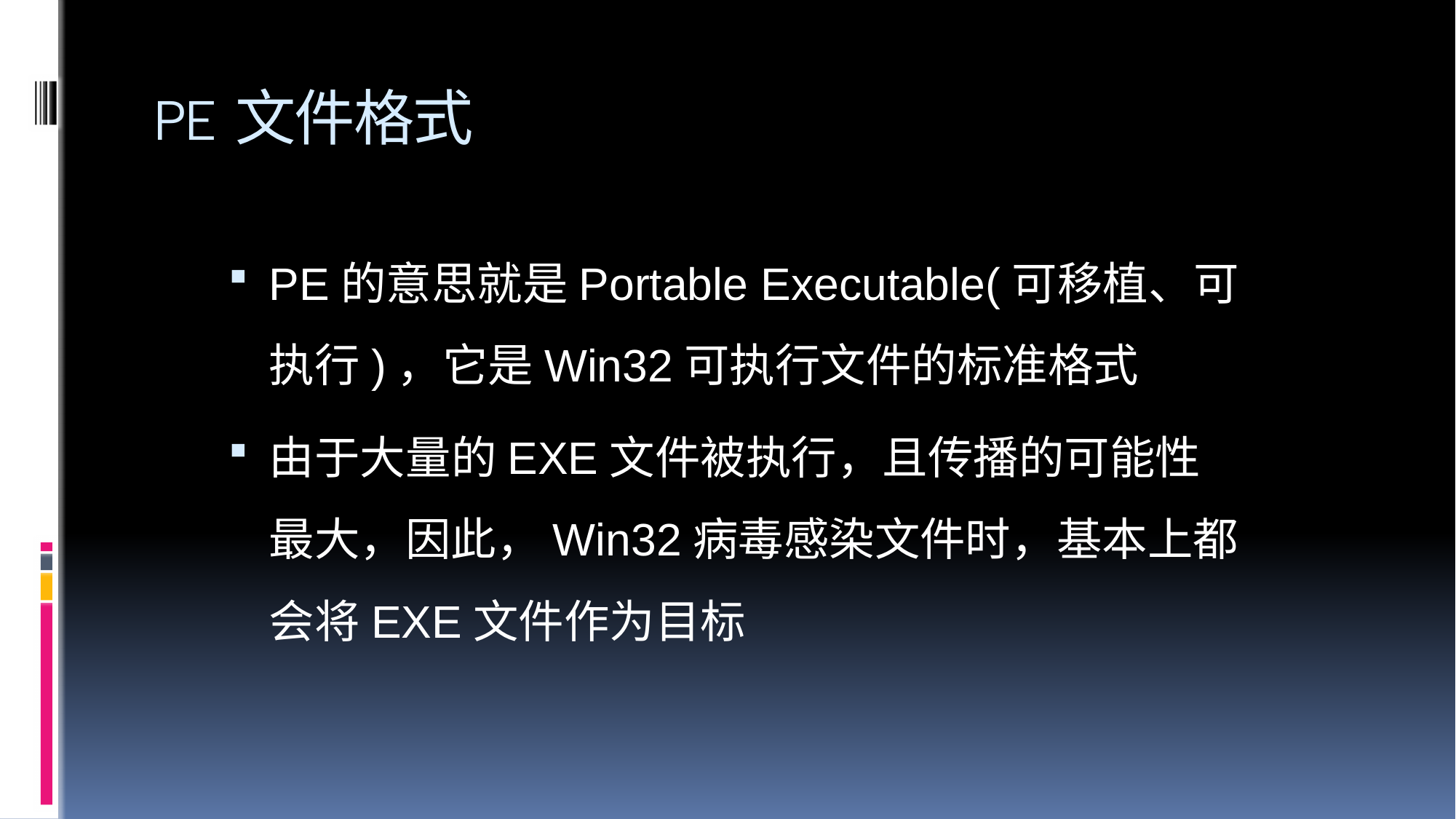

# PE文件格式
PE的意思就是Portable Executable(可移植、可执行)，它是Win32可执行文件的标准格式
由于大量的EXE文件被执行，且传播的可能性最大，因此，Win32病毒感染文件时，基本上都会将EXE文件作为目标